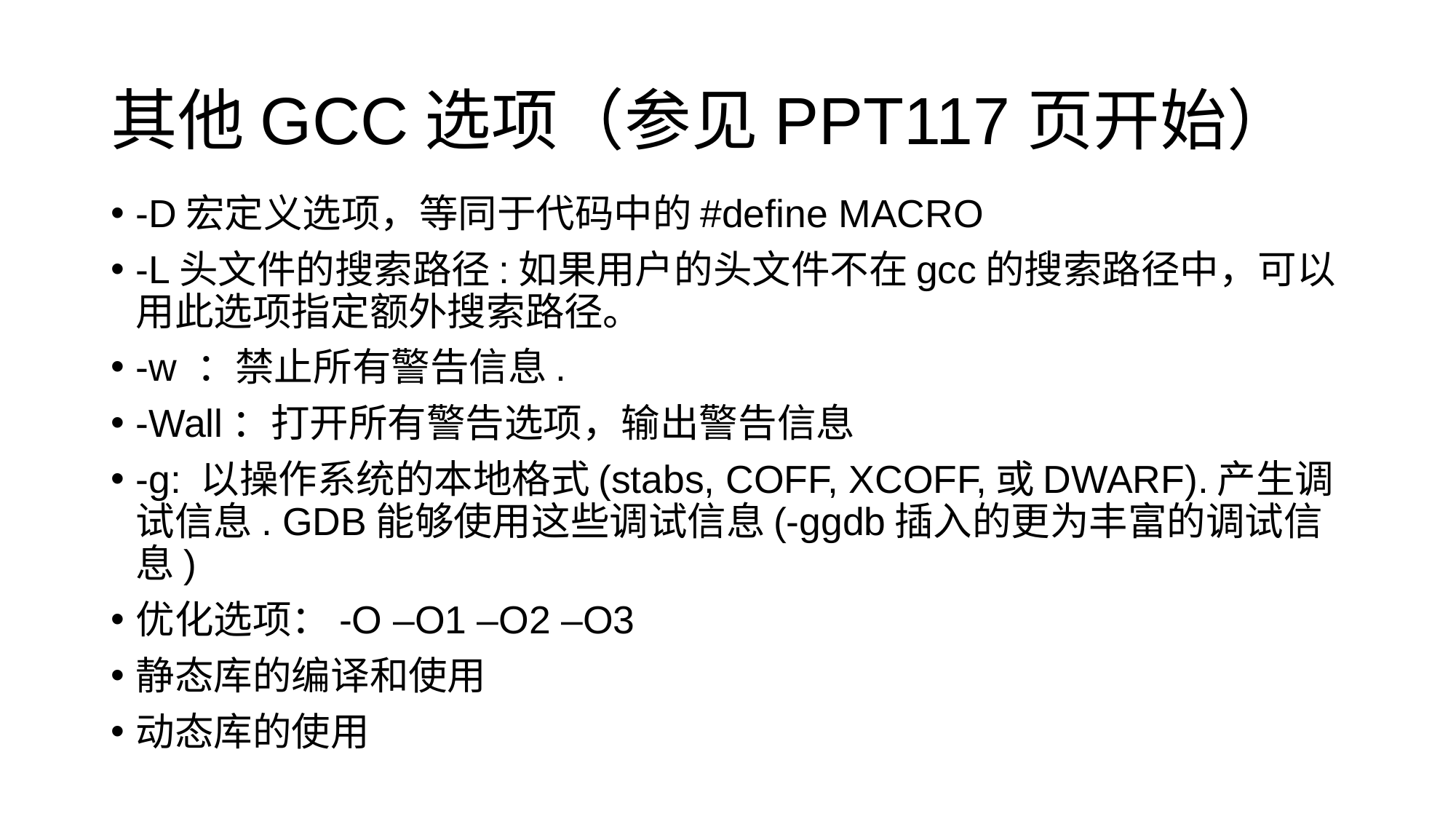

# 其他GCC选项（参见PPT117页开始）
-D宏定义选项，等同于代码中的#define MACRO
-L头文件的搜索路径:如果用户的头文件不在gcc的搜索路径中，可以用此选项指定额外搜索路径。
-w ：禁止所有警告信息.
-Wall：打开所有警告选项，输出警告信息
-g: 以操作系统的本地格式(stabs, COFF, XCOFF,或DWARF).产生调试信息. GDB能够使用这些调试信息(-ggdb插入的更为丰富的调试信息)
优化选项：-O –O1 –O2 –O3
静态库的编译和使用
动态库的使用